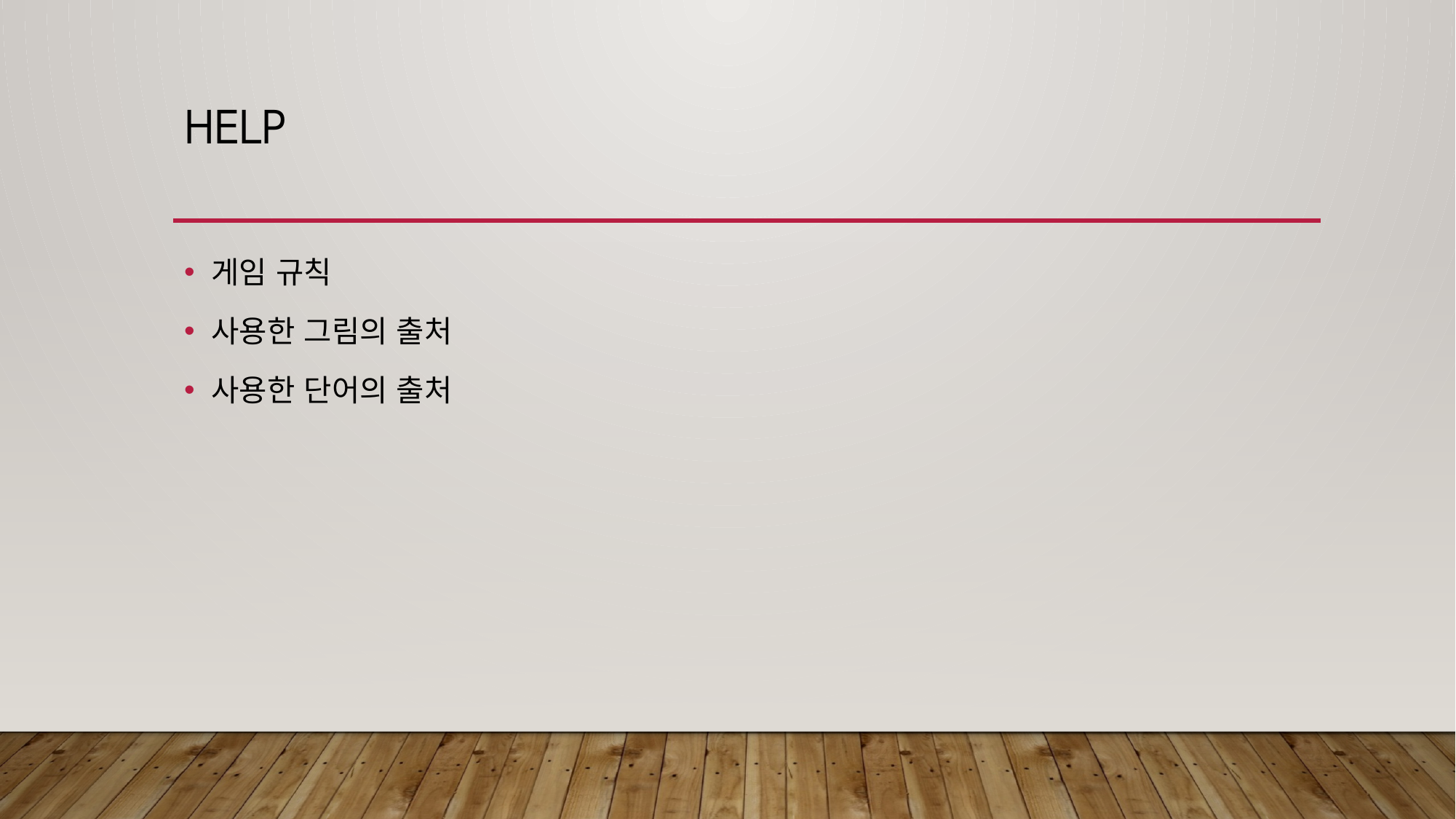

# help
게임 규칙
사용한 그림의 출처
사용한 단어의 출처